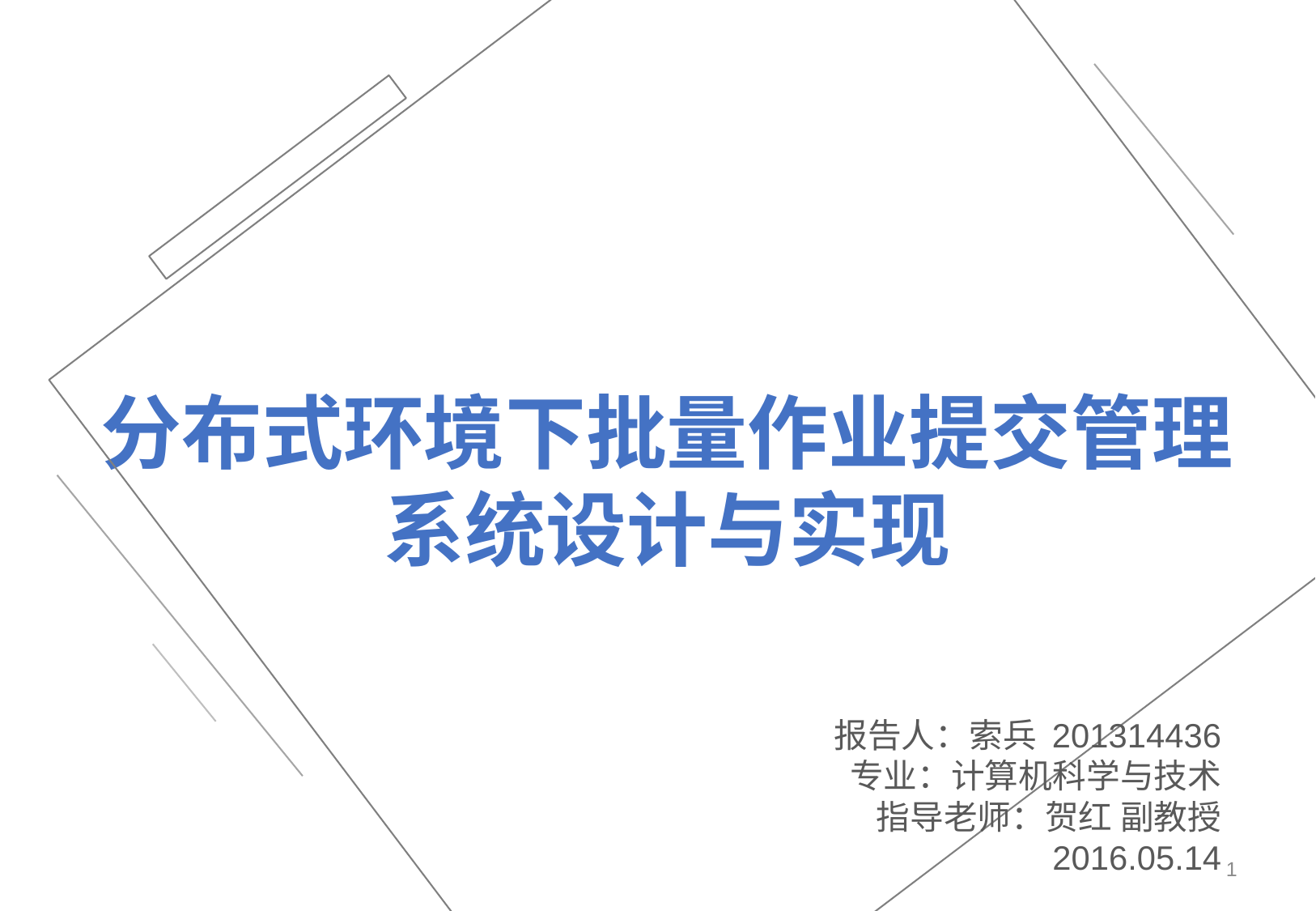

分布式环境下批量作业提交管理系统设计与实现
报告人：索兵 201314436
专业：计算机科学与技术
指导老师：贺红 副教授
2016.05.14
1